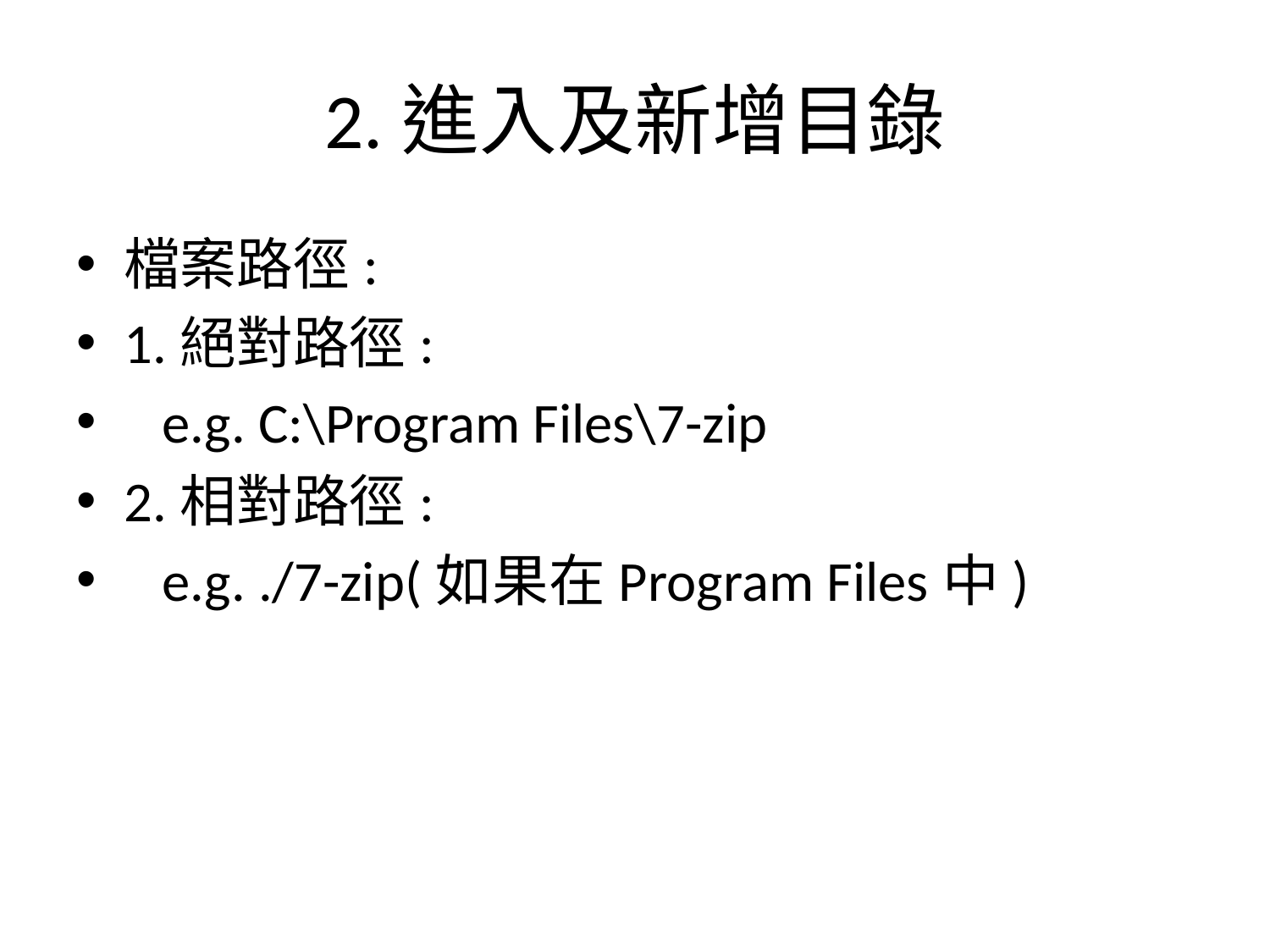

# 2.進入及新增目錄
檔案路徑:
1.絕對路徑:
   e.g. C:\Program Files\7-zip
2.相對路徑:
   e.g. ./7-zip(如果在Program Files中)